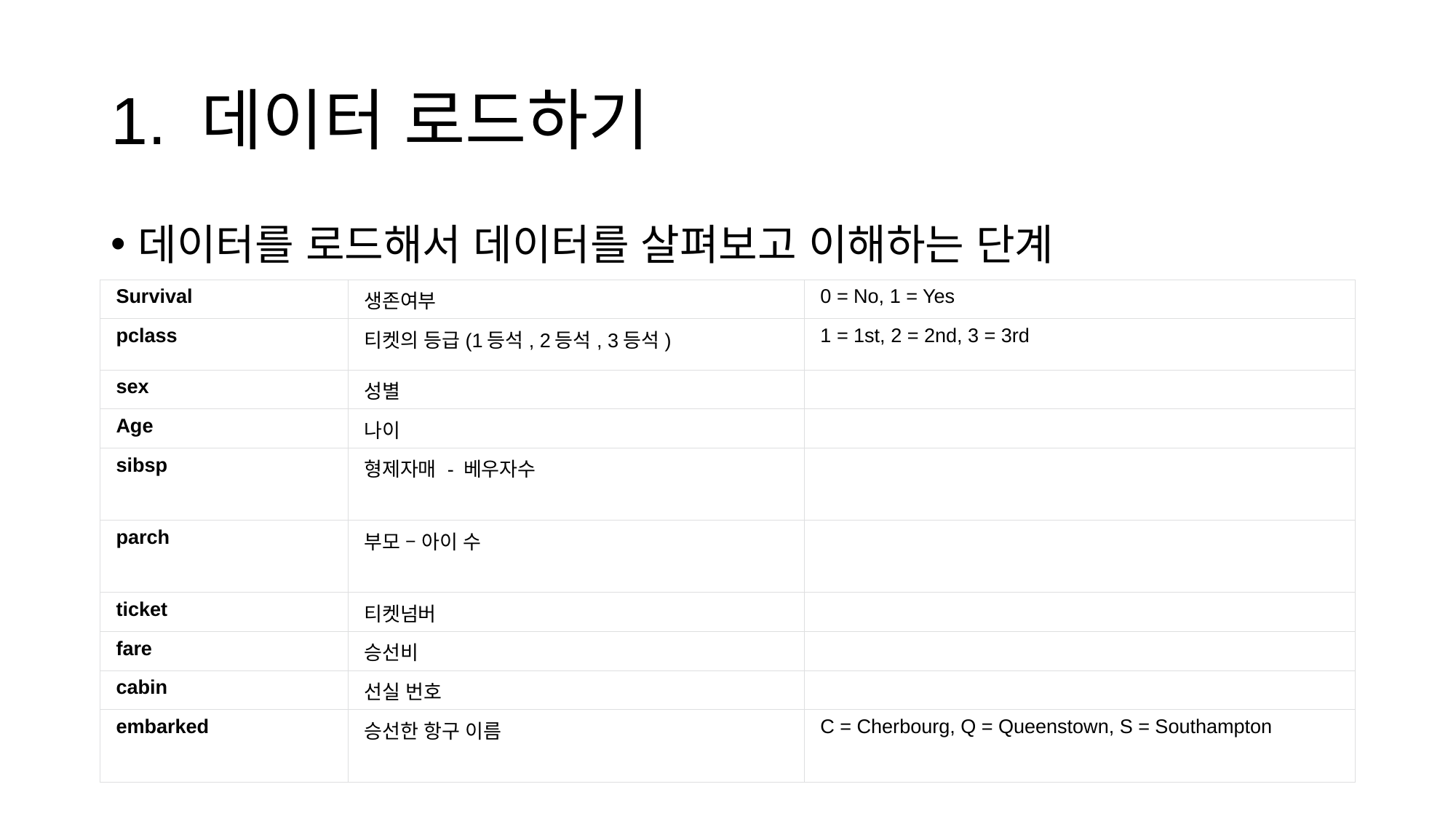

# 1. 데이터 로드하기
데이터를 로드해서 데이터를 살펴보고 이해하는 단계

| Survival | 생존여부 | 0 = No, 1 = Yes |
| --- | --- | --- |
| pclass | 티켓의 등급(1등석, 2등석, 3등석) | 1 = 1st, 2 = 2nd, 3 = 3rd |
| sex | 성별 |  |
| Age | 나이 |  |
| sibsp | 형제자매 - 베우자수 |  |
| parch | 부모 – 아이 수 |  |
| ticket | 티켓넘버 |  |
| fare | 승선비 |  |
| cabin | 선실 번호 |  |
| embarked | 승선한 항구 이름 | C = Cherbourg, Q = Queenstown, S = Southampton |